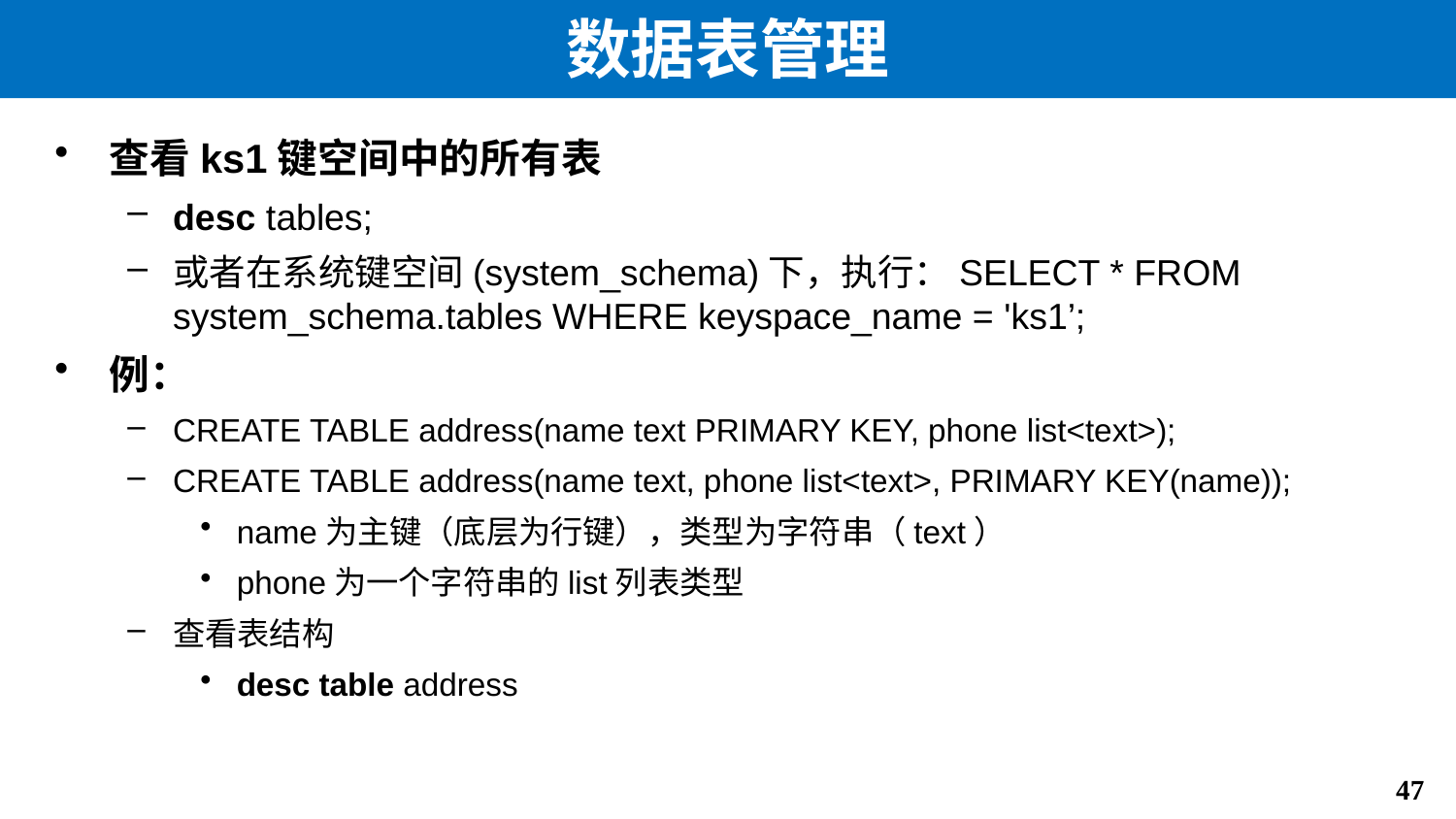

# 数据表管理
查看ks1键空间中的所有表
desc tables;
或者在系统键空间(system_schema)下，执行：SELECT * FROM system_schema.tables WHERE keyspace_name = 'ks1’;
例：
CREATE TABLE address(name text PRIMARY KEY, phone list<text>);
CREATE TABLE address(name text, phone list<text>, PRIMARY KEY(name));
name为主键（底层为行键），类型为字符串（text）
phone为一个字符串的list列表类型
查看表结构
desc table address